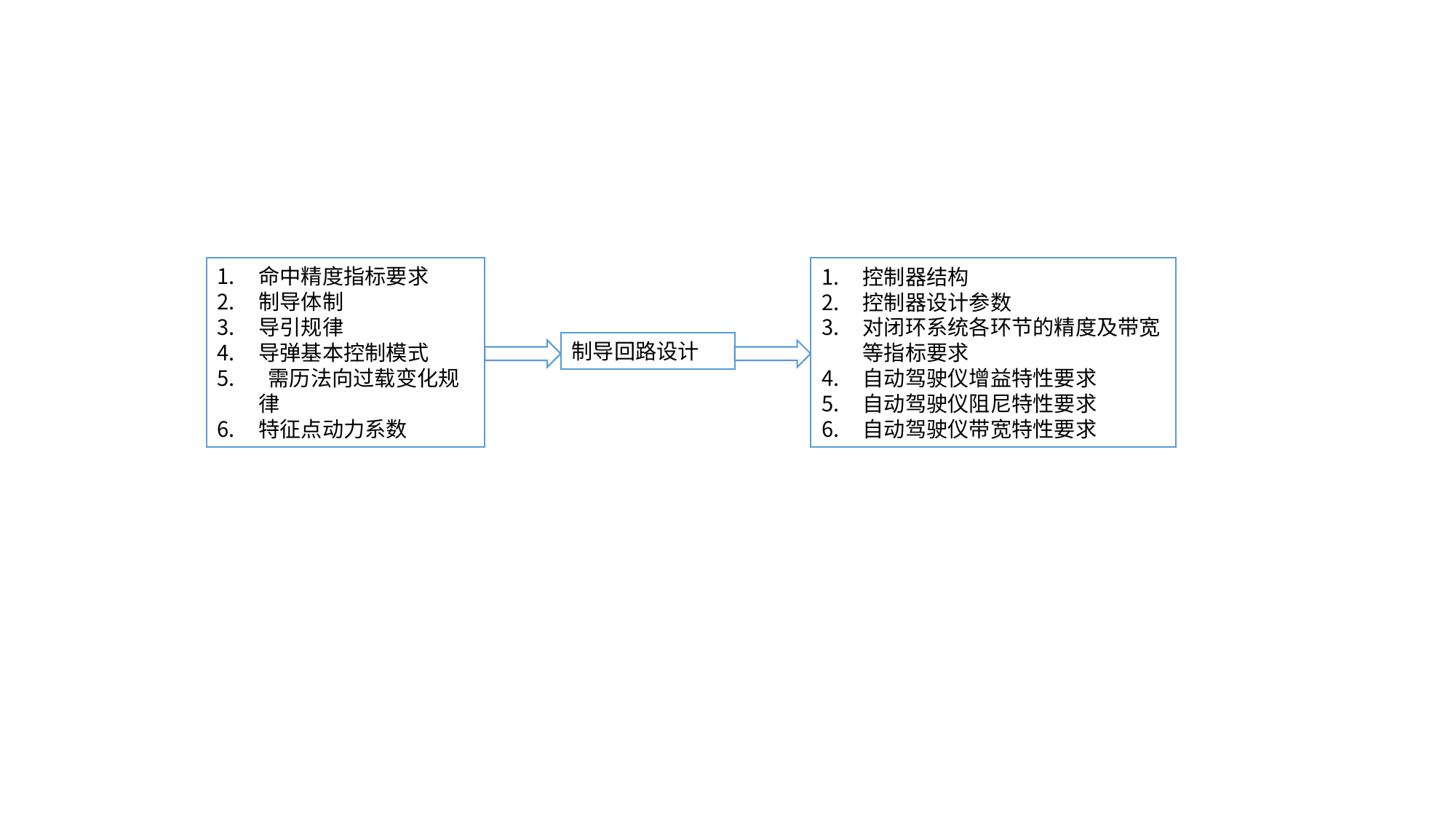

命中精度指标要求
制导体制
导引规律
导弹基本控制模式
 需历法向过载变化规律
特征点动力系数
控制器结构
控制器设计参数
对闭环系统各环节的精度及带宽等指标要求
自动驾驶仪增益特性要求
自动驾驶仪阻尼特性要求
自动驾驶仪带宽特性要求
制导回路设计